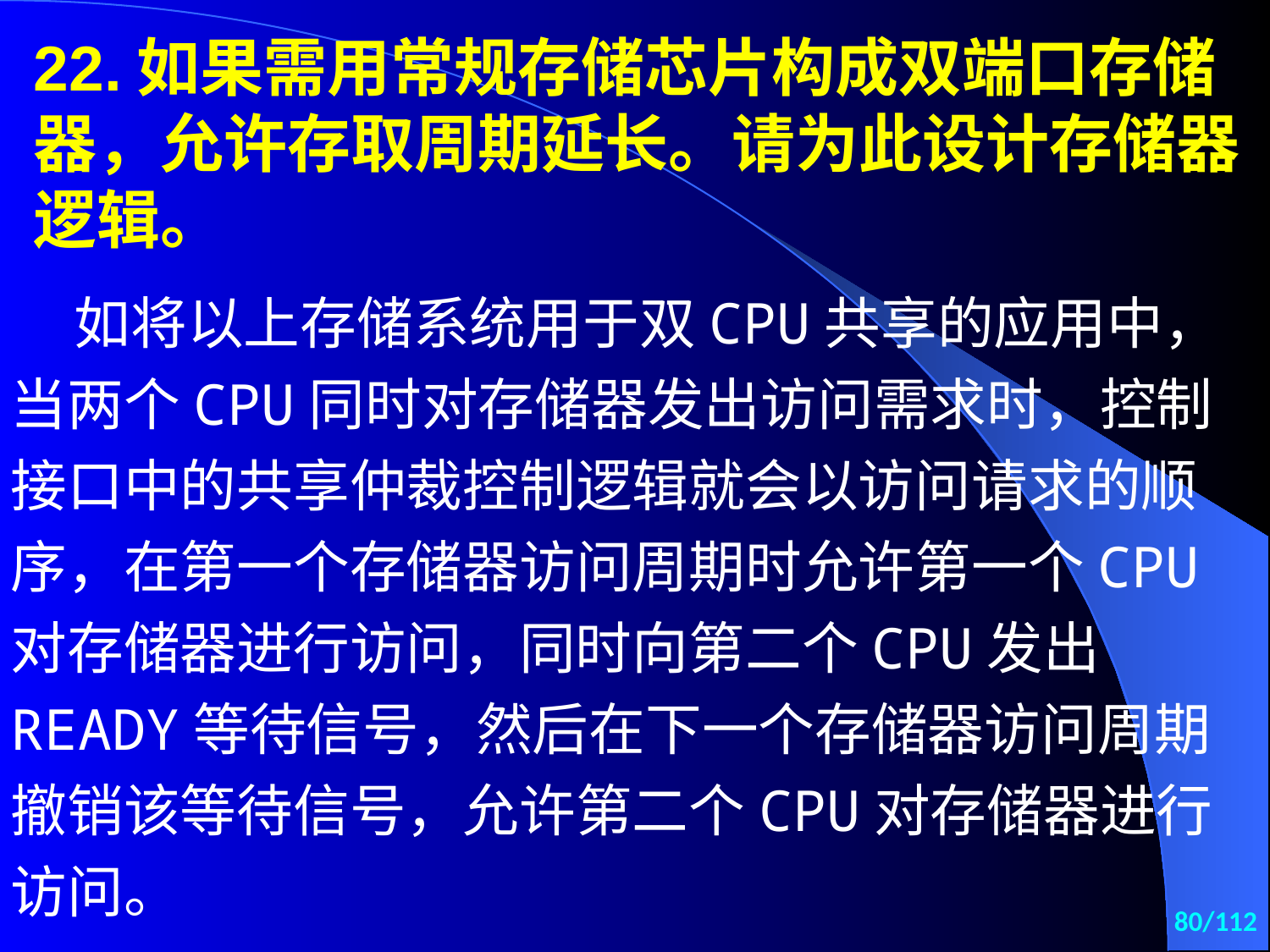

22.如果需用常规存储芯片构成双端口存储器，允许存取周期延长。请为此设计存储器逻辑。
如将以上存储系统用于双CPU共享的应用中，当两个CPU同时对存储器发出访问需求时，控制接口中的共享仲裁控制逻辑就会以访问请求的顺序，在第一个存储器访问周期时允许第一个CPU对存储器进行访问，同时向第二个CPU发出READY等待信号，然后在下一个存储器访问周期撤销该等待信号，允许第二个CPU对存储器进行访问。
80/112